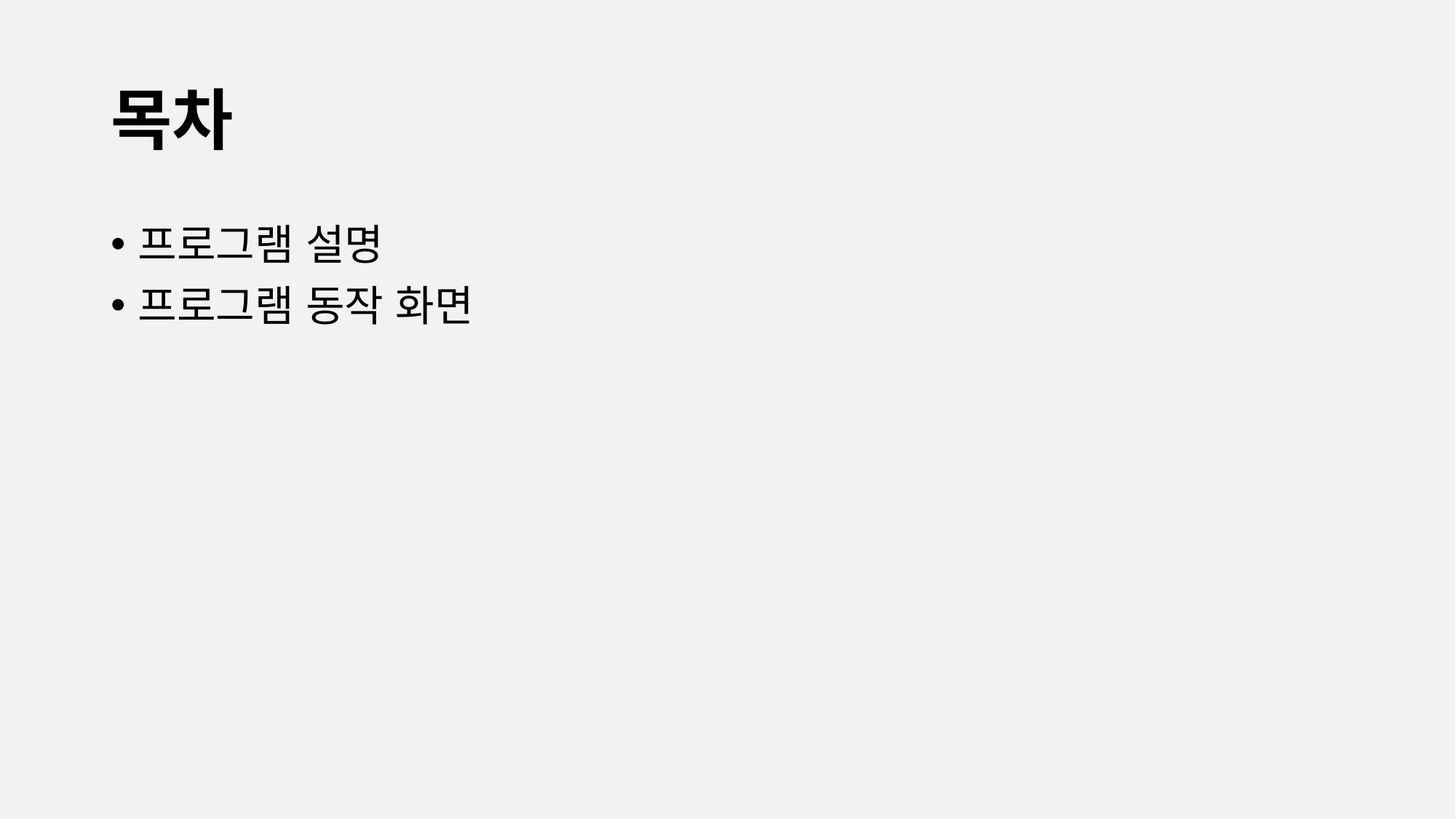

# 목차
프로그램 설명
프로그램 동작 화면